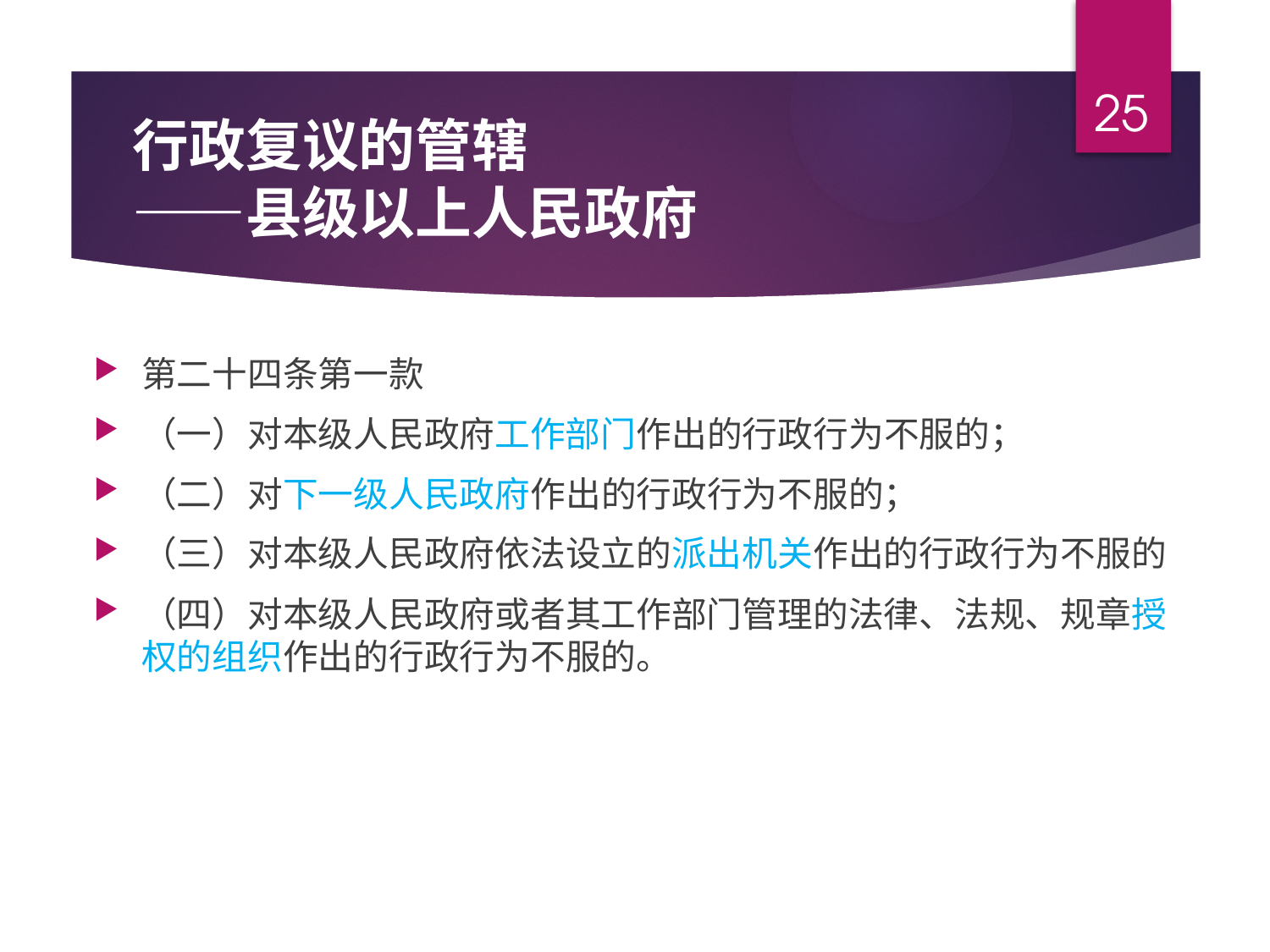

25
# 行政复议的管辖 ——县级以上人民政府
第二十四条第一款
（一）对本级人民政府工作部门作出的行政行为不服的；
（二）对下一级人民政府作出的行政行为不服的；
（三）对本级人民政府依法设立的派出机关作出的行政行为不服的
（四）对本级人民政府或者其工作部门管理的法律、法规、规章授权的组织作出的行政行为不服的。